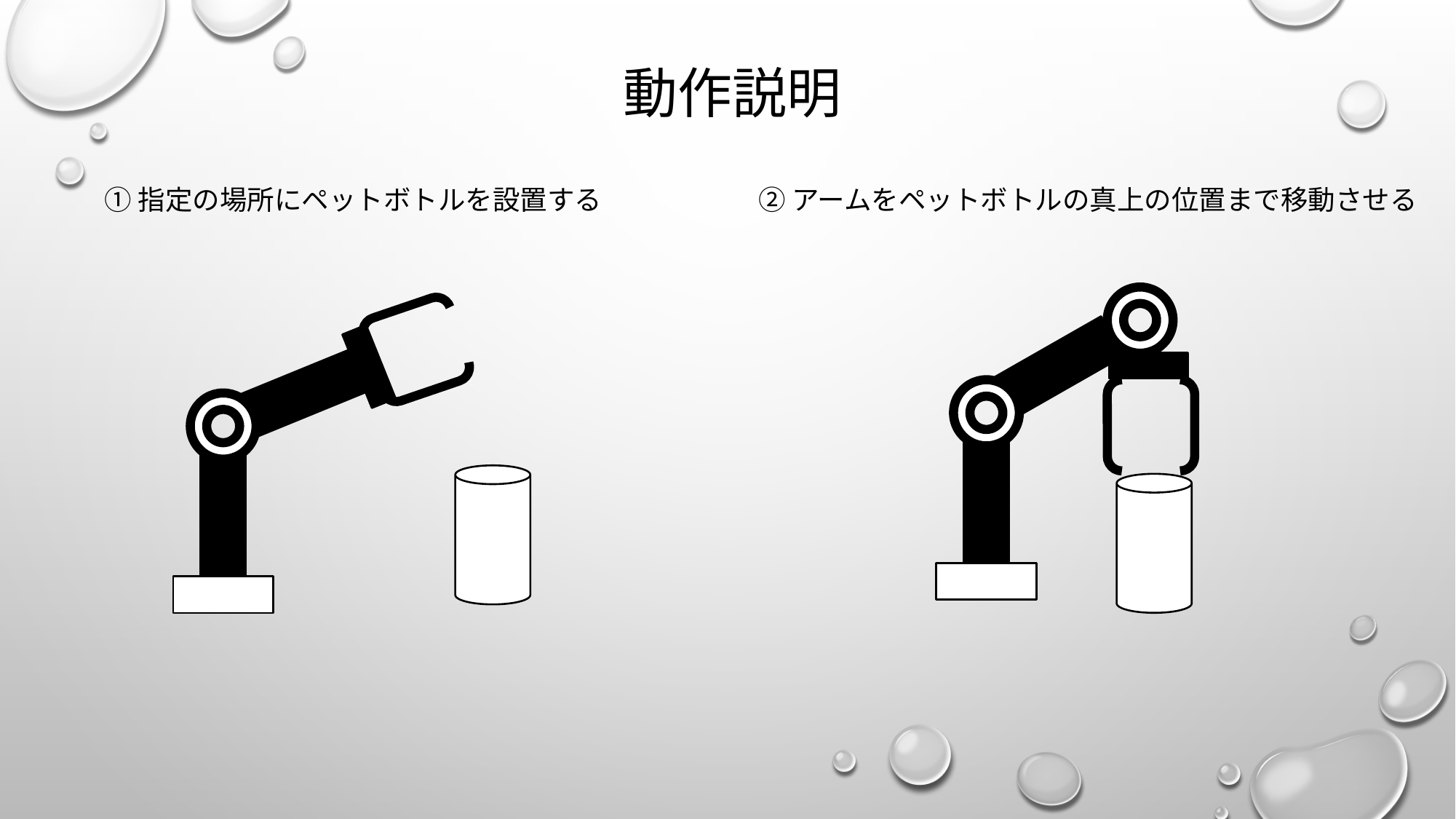

# 動作説明
①指定の場所にペットボトルを設置する
②アームをペットボトルの真上の位置まで移動させる